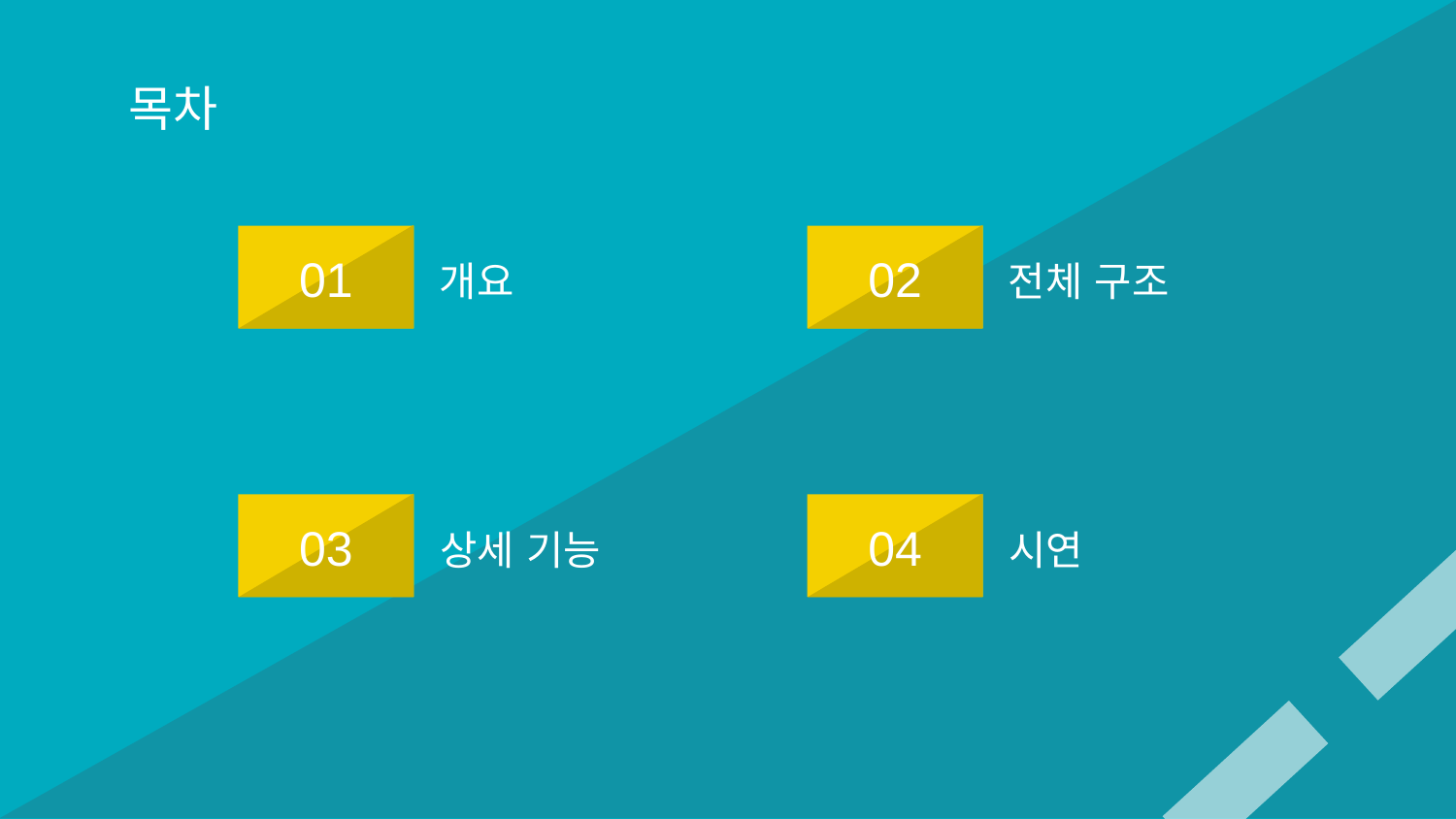

목차

01
02
개요
전체 구조

03
04
상세 기능
시연